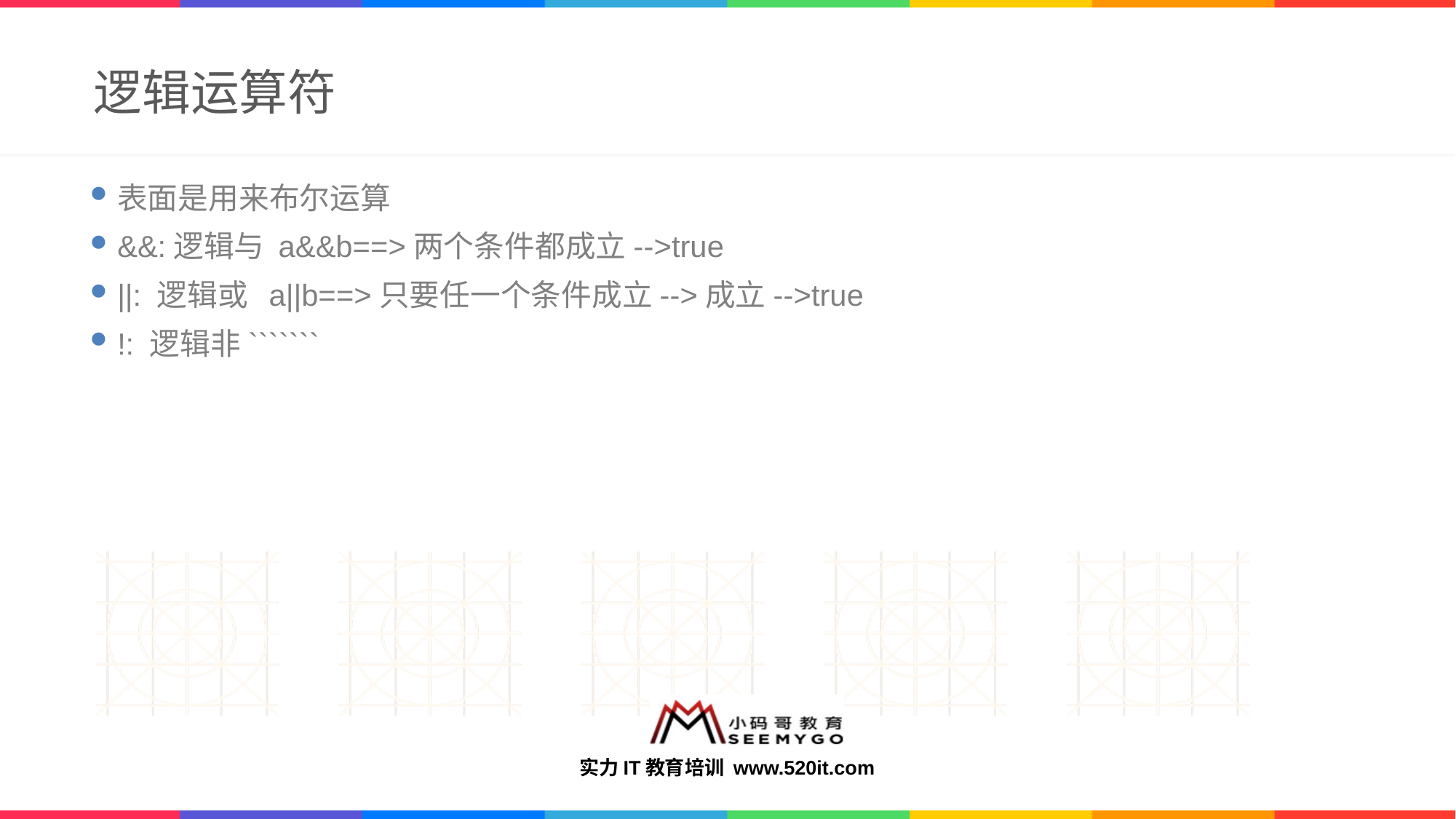

# 逻辑运算符
表面是用来布尔运算
&&:逻辑与 a&&b==>两个条件都成立-->true
||: 逻辑或  a||b==>只要任一个条件成立-->成立-->true
!: 逻辑非```````